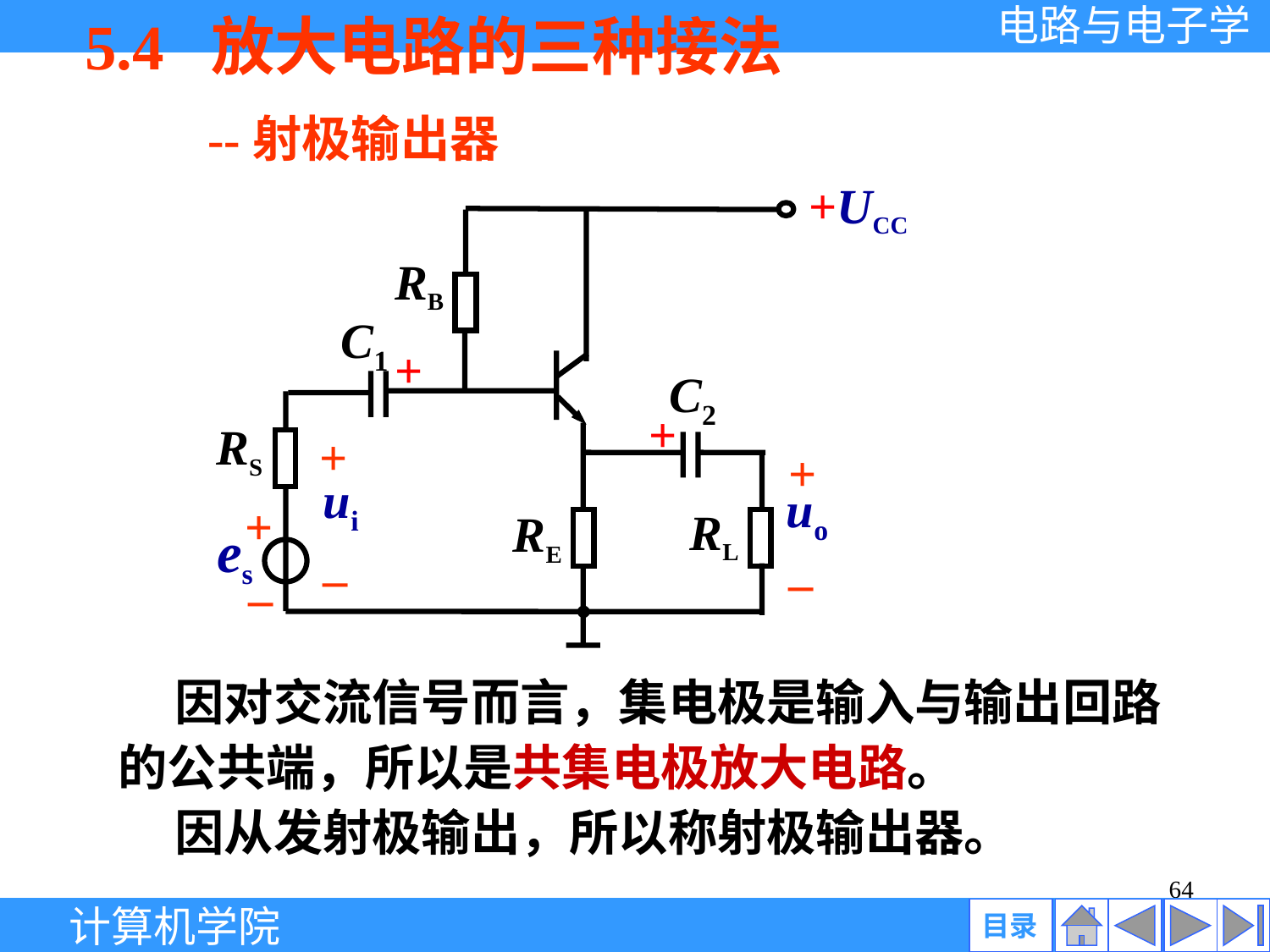

5.4  放大电路的三种接法
          --射极输出器
+UCC

RB

C1

+

C2

+
RS
+
ui
–

+
uo
–

+
RL
RE

es

–

    因对交流信号而言，集电极是输入与输出回路的公共端，所以是共集电极放大电路。
    因从发射极输出，所以称射极输出器。